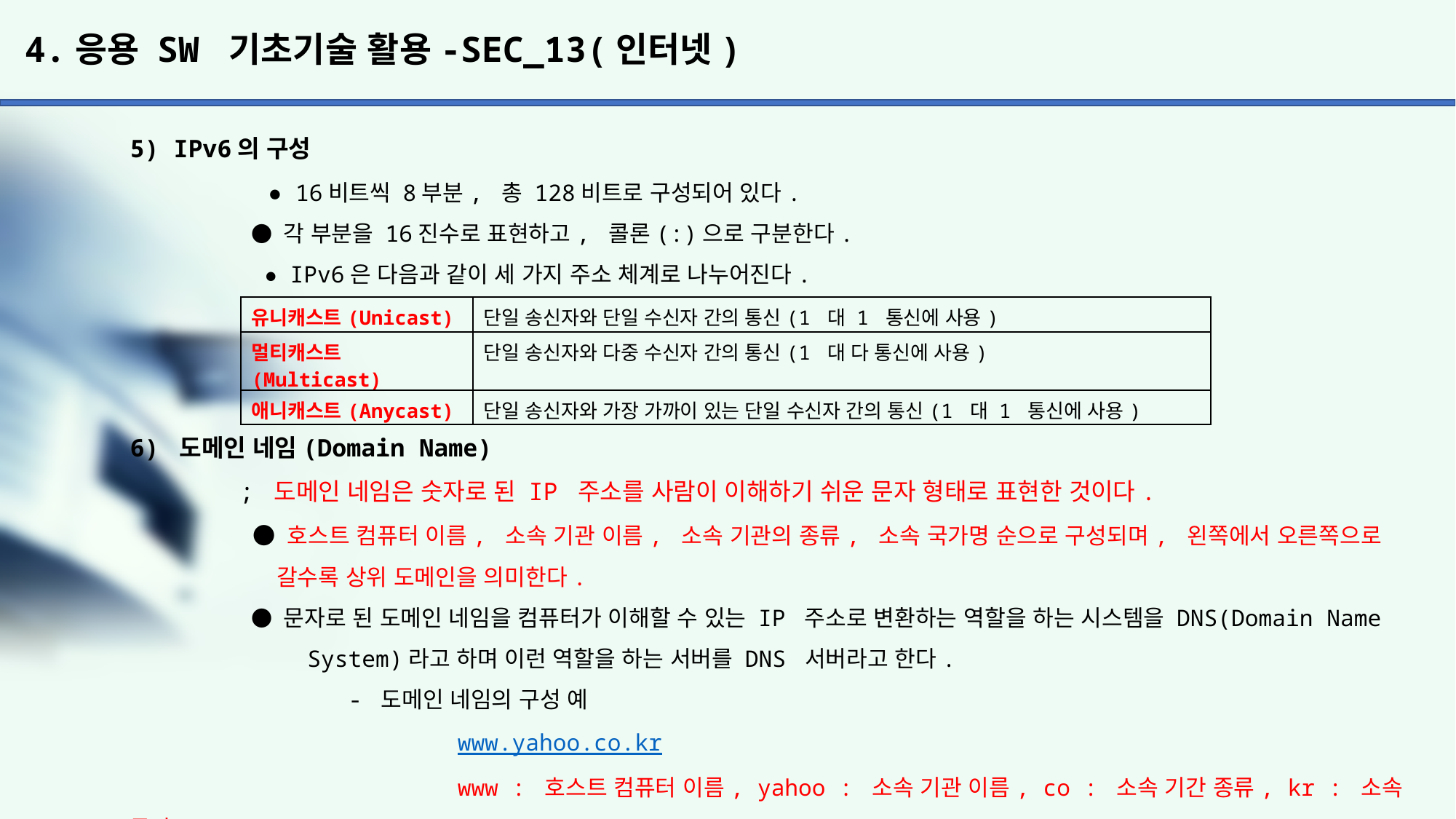

# 4.응용 SW 기초기술 활용-SEC_13(인터넷)
5) IPv6의 구성
	  ● 16비트씩 8부분, 총 128비트로 구성되어 있다.
	  ● 각 부분을 16진수로 표현하고, 콜론(:)으로 구분한다.
	  ● IPv6은 다음과 같이 세 가지 주소 체계로 나누어진다.

6) 도메인 네임(Domain Name)
	; 도메인 네임은 숫자로 된 IP 주소를 사람이 이해하기 쉬운 문자 형태로 표현한 것이다.
	  ● 호스트 컴퓨터 이름, 소속 기관 이름, 소속 기관의 종류, 소속 국가명 순으로 구성되며, 왼쪽에서 오른쪽으로
	     갈수록 상위 도메인을 의미한다.
	  ● 문자로 된 도메인 네임을 컴퓨터가 이해할 수 있는 IP 주소로 변환하는 역할을 하는 시스템을 DNS(Domain Name
	     System)라고 하며 이런 역할을 하는 서버를 DNS 서버라고 한다.
		- 도메인 네임의 구성 예
			www.yahoo.co.kr
			www : 호스트 컴퓨터 이름, yahoo : 소속 기관 이름, co : 소속 기간 종류, kr : 소속 국가
| 유니캐스트(Unicast) | 단일 송신자와 단일 수신자 간의 통신(1 대 1 통신에 사용) |
| --- | --- |
| 멀티캐스트(Multicast) | 단일 송신자와 다중 수신자 간의 통신(1 대 다 통신에 사용) |
| 애니캐스트(Anycast) | 단일 송신자와 가장 가까이 있는 단일 수신자 간의 통신(1 대 1 통신에 사용) |